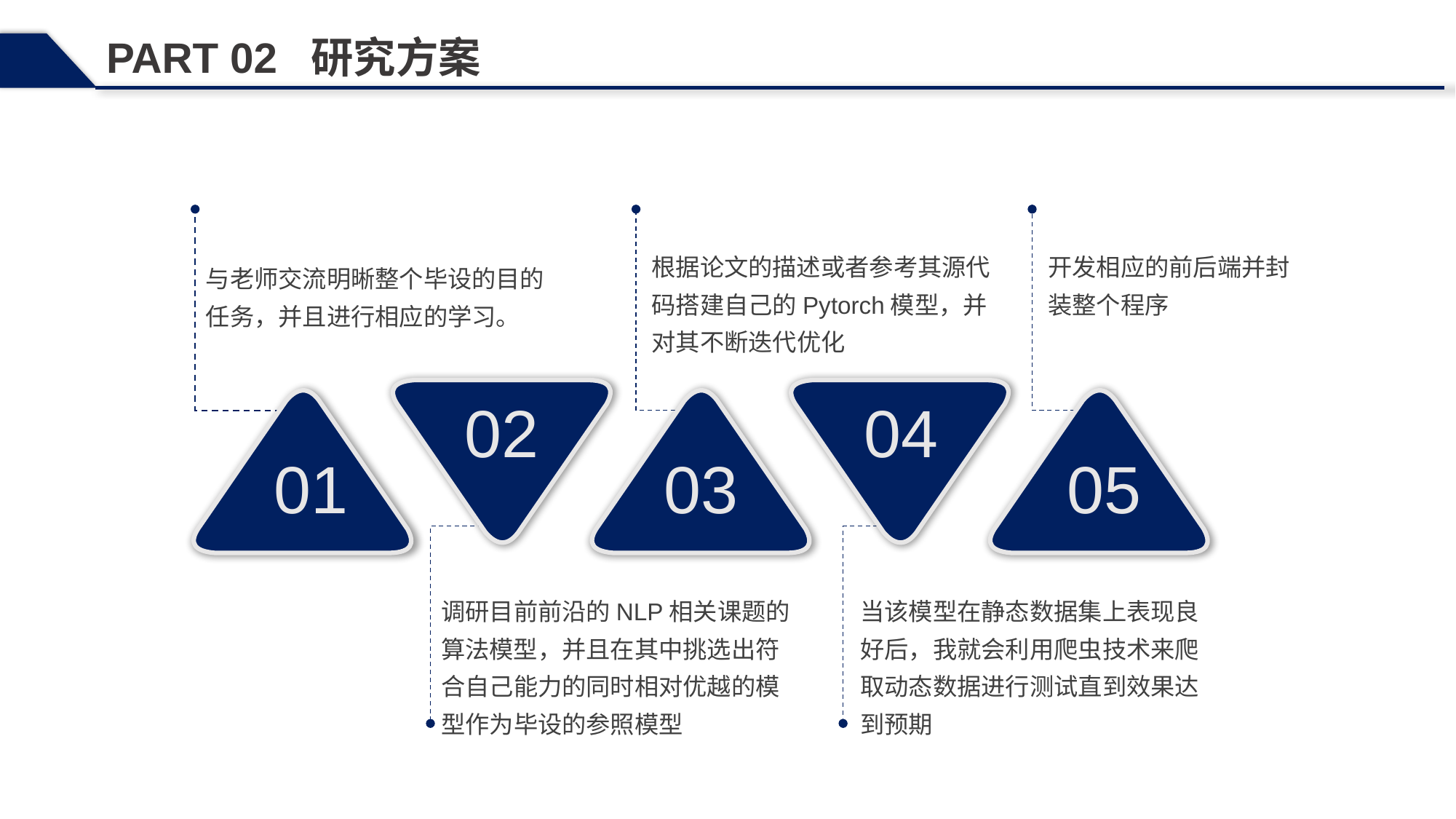

PART 02  研究方案

根据论文的描述或者参考其源代码搭建自己的Pytorch模型，并对其不断迭代优化
开发相应的前后端并封装整个程序
与老师交流明晰整个毕设的目的任务，并且进行相应的学习。

02

04

01

03

05

调研目前前沿的NLP相关课题的算法模型，并且在其中挑选出符合自己能力的同时相对优越的模型作为毕设的参照模型
当该模型在静态数据集上表现良好后，我就会利用爬虫技术来爬取动态数据进行测试直到效果达到预期